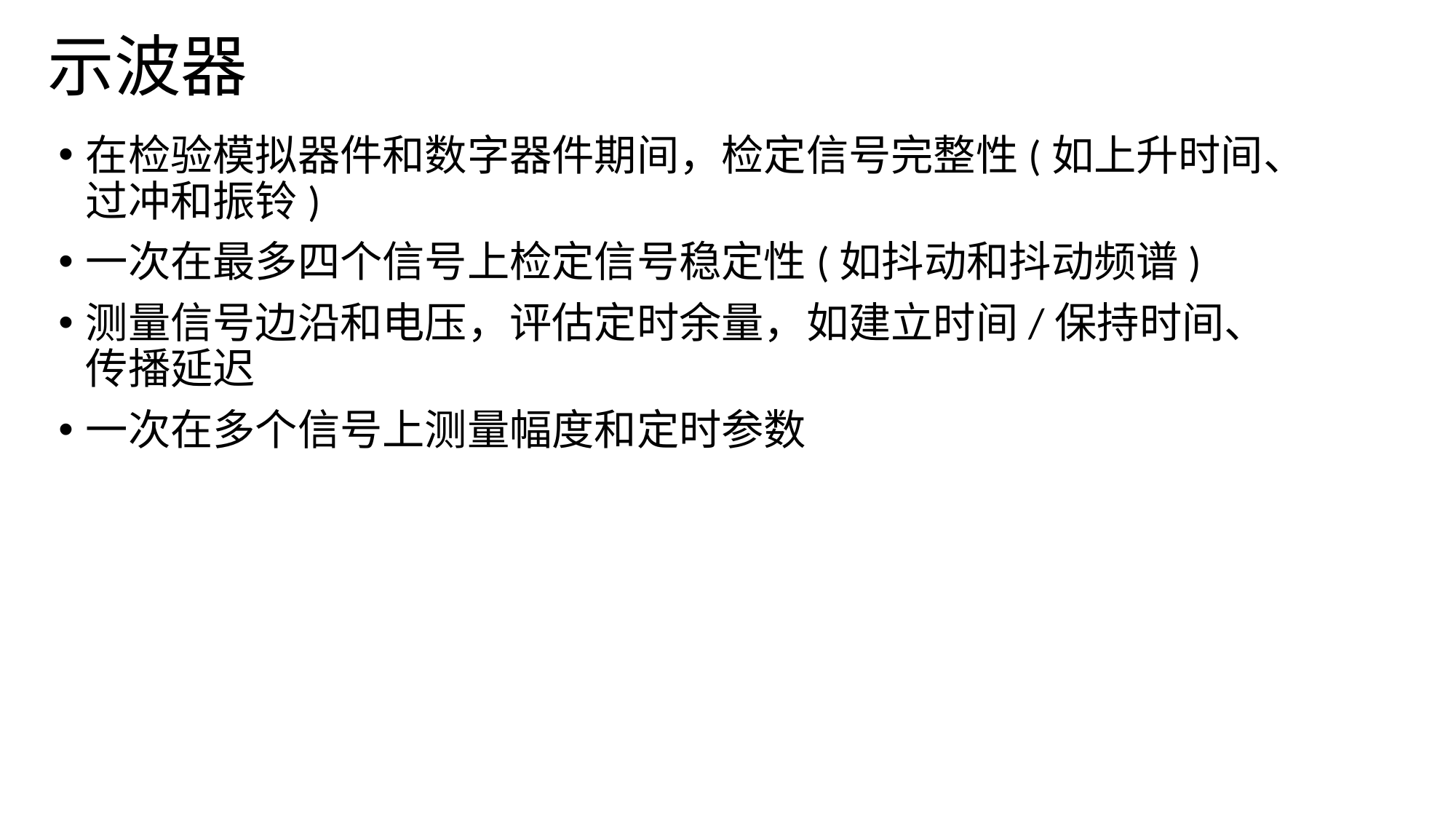

# 示波器
在检验模拟器件和数字器件期间，检定信号完整性(如上升时间、过冲和振铃)
一次在最多四个信号上检定信号稳定性(如抖动和抖动频谱)
测量信号边沿和电压，评估定时余量，如建立时间/保持时间、传播延迟
一次在多个信号上测量幅度和定时参数